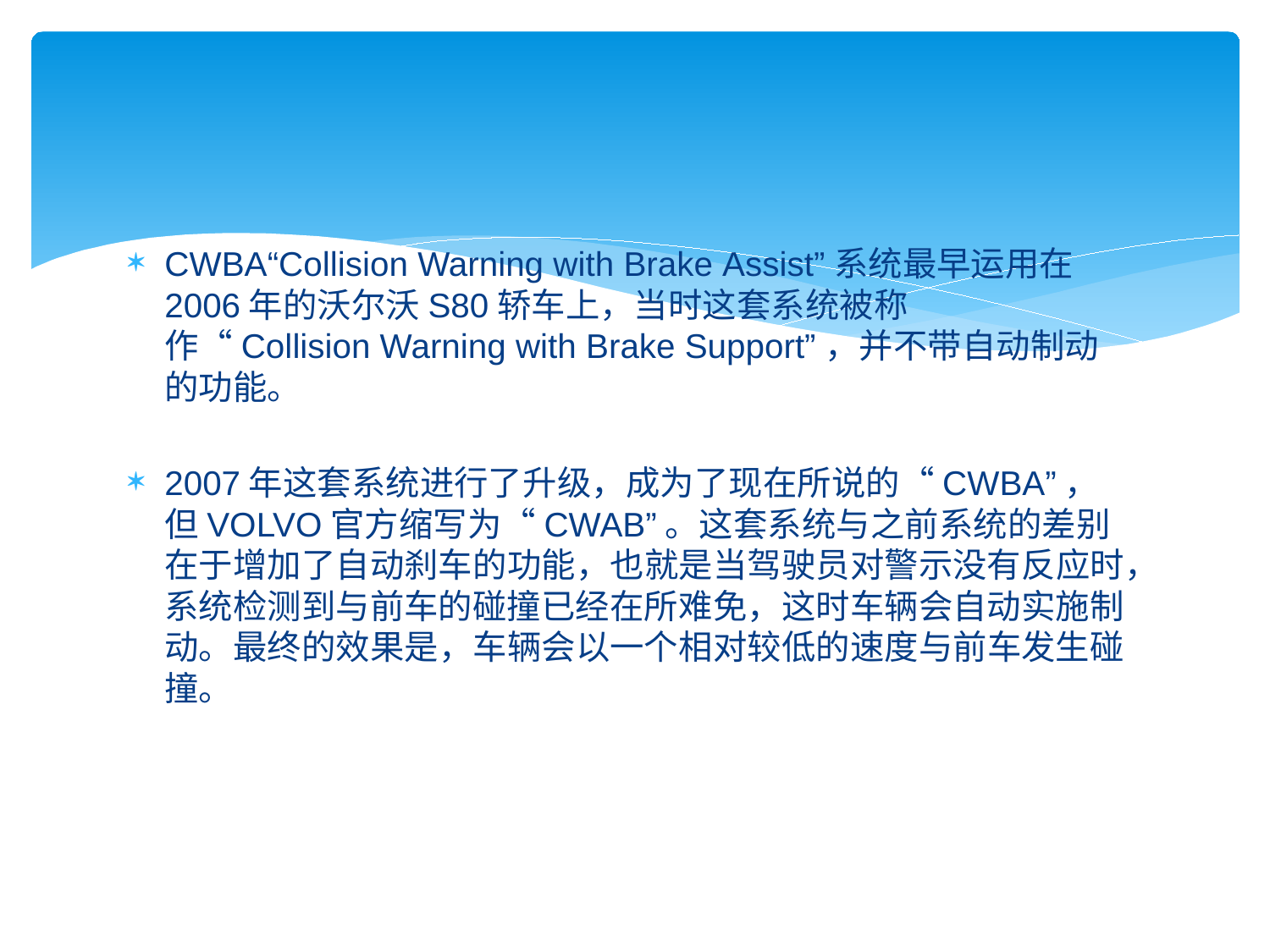

#
CWBA“Collision Warning with Brake Assist”系统最早运用在2006年的沃尔沃S80轿车上，当时这套系统被称作“Collision Warning with Brake Support”，并不带自动制动的功能。

2007年这套系统进行了升级，成为了现在所说的“CWBA”，但VOLVO官方缩写为“CWAB”。这套系统与之前系统的差别在于增加了自动刹车的功能，也就是当驾驶员对警示没有反应时，系统检测到与前车的碰撞已经在所难免，这时车辆会自动实施制动。最终的效果是，车辆会以一个相对较低的速度与前车发生碰撞。